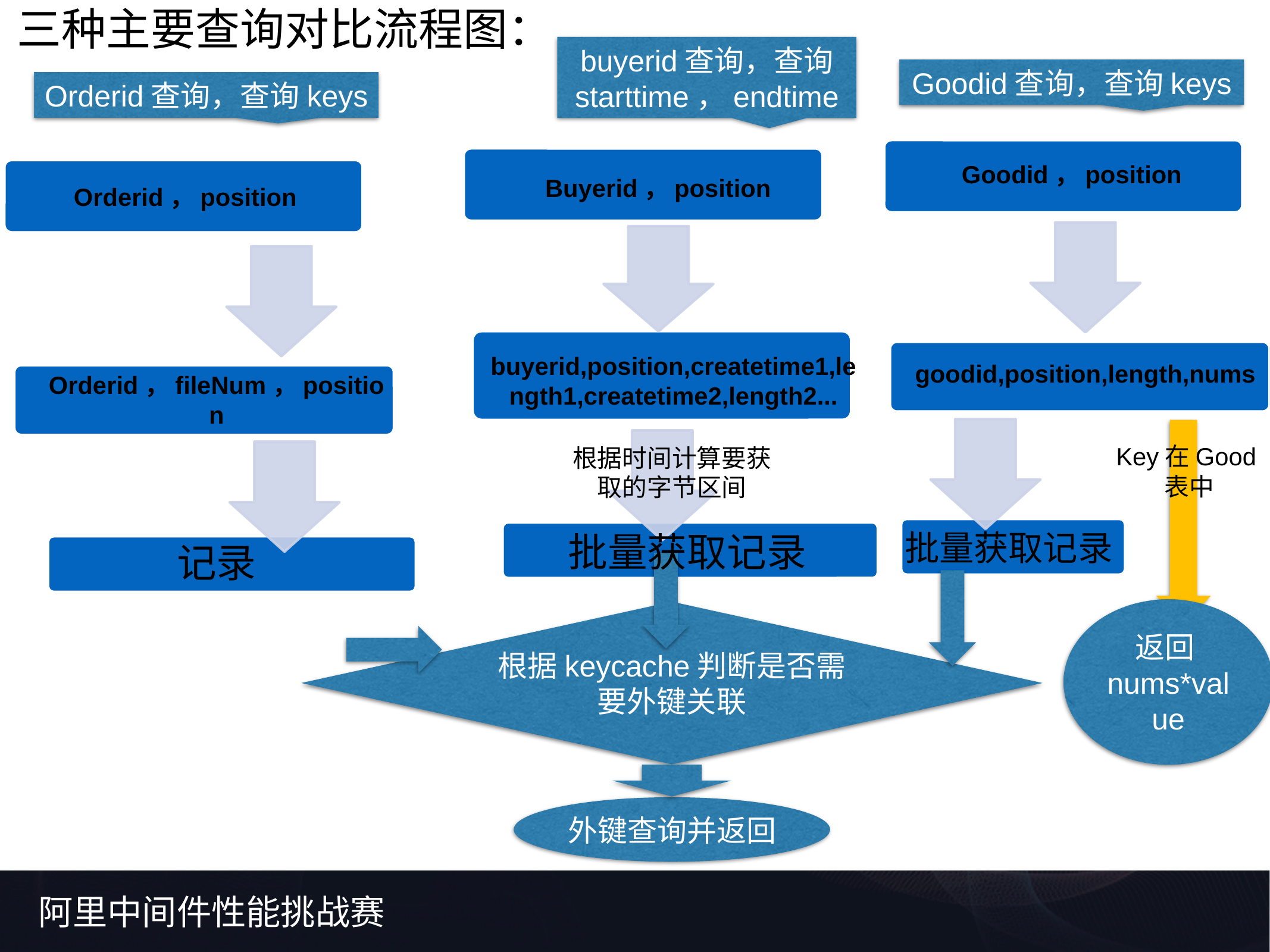

三种主要查询对比流程图：
buyerid查询，查询
starttime，endtime
Goodid查询，查询keys
Orderid查询，查询keys

Goodid，position
Buyerid，position
Orderid，position
buyerid,position,createtime1,length1,createtime2,length2...
goodid,position,length,nums
Orderid，fileNum，position

根据时间计算要获取的字节区间
Key在Good表中
批量获取记录
批量获取记录
记录

根据keycache判断是否需要外键关联
返回nums*value

外键查询并返回